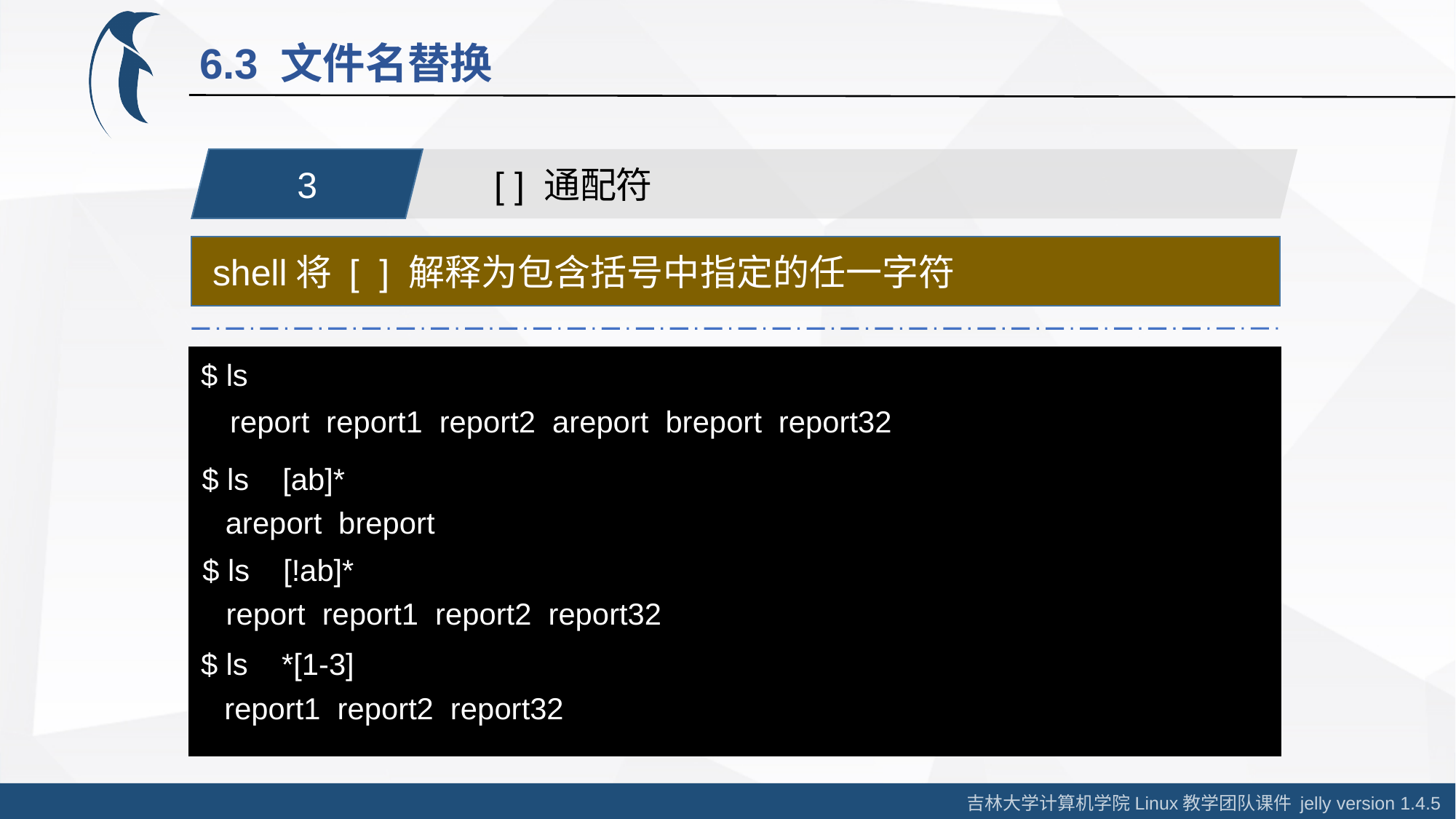

6.3 文件名替换
[ ] 通配符
3
 shell将 [  ] 解释为包含括号中指定的任一字符

$ ls
   report  report1  report2  areport  breport  report32
$ ls    [ab]*
   areport  breport
$ ls    [!ab]*
   report  report1  report2  report32
$ ls    *[1-3]
   report1  report2  report32